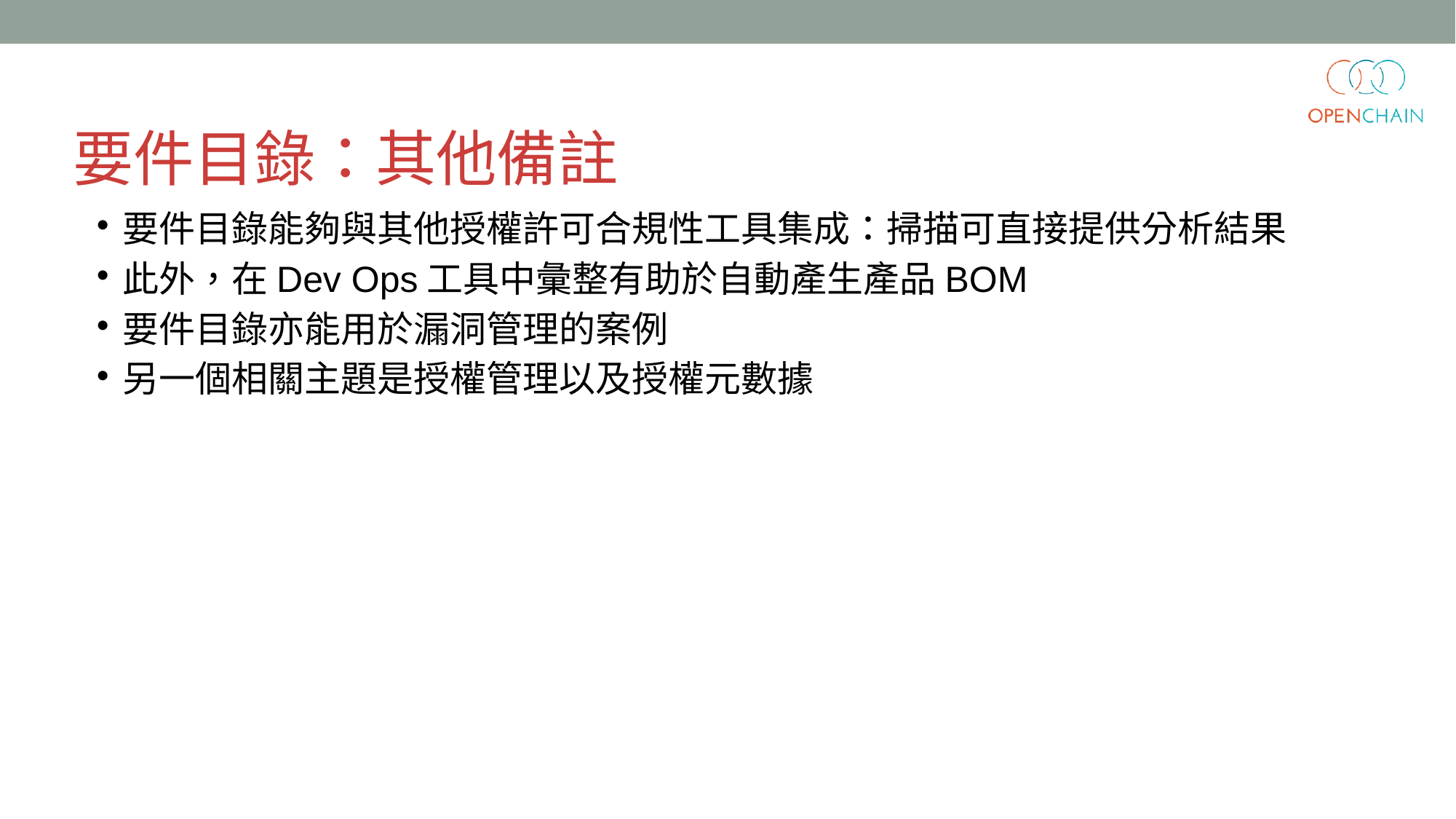

要件目錄：其他備註
要件目錄能夠與其他授權許可合規性工具集成：掃描可直接提供分析結果
此外，在Dev Ops工具中彙整有助於自動產生產品BOM
要件目錄亦能用於漏洞管理的案例
另一個相關主題是授權管理以及授權元數據